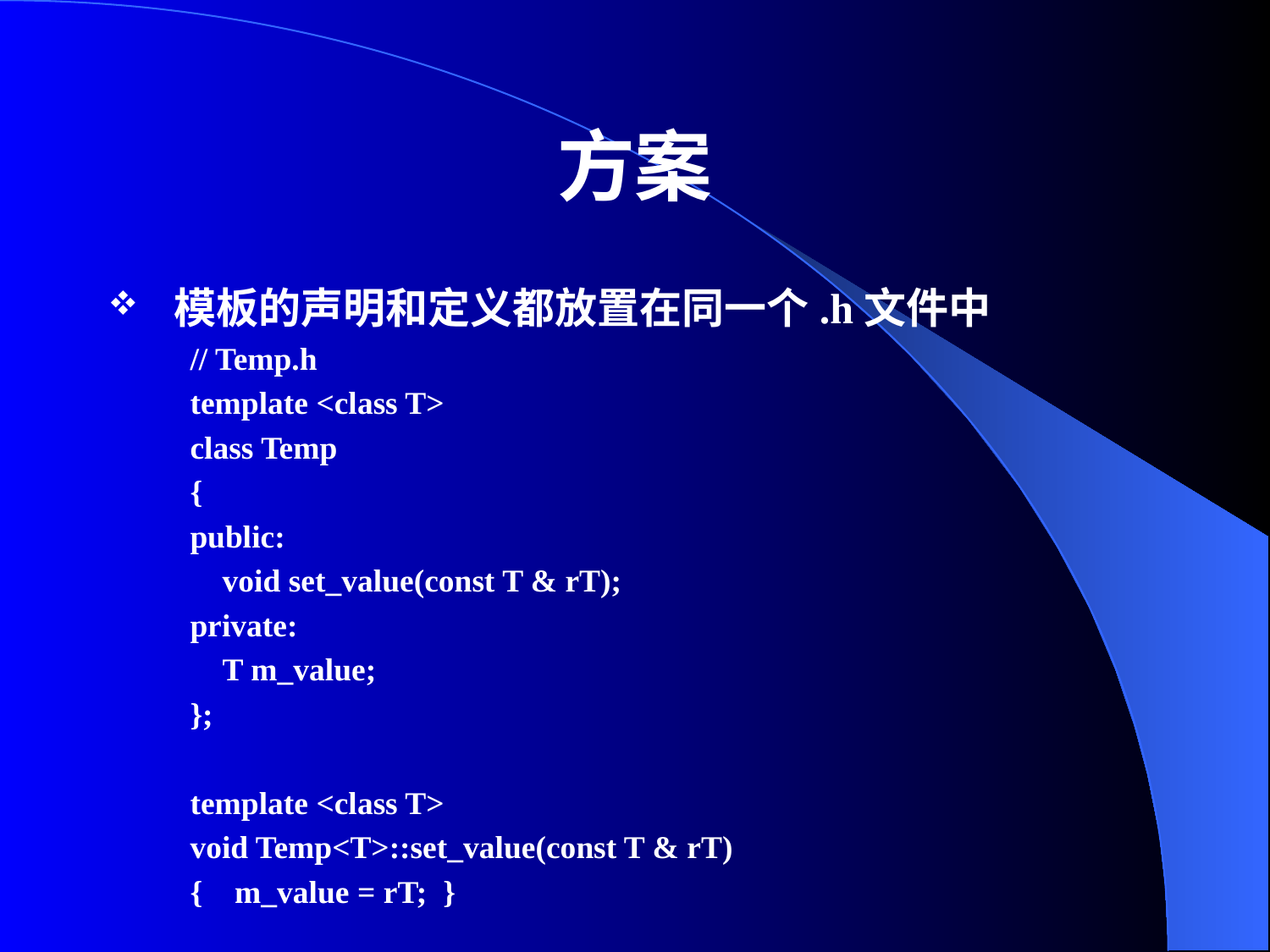

# 方案
模板的声明和定义都放置在同一个.h文件中
// Temp.h
template <class T>
class Temp
{
public:
    void set_value(const T & rT);
private:
    T m_value;
};

template <class T>
void Temp<T>::set_value(const T & rT)
{    m_value = rT;  }